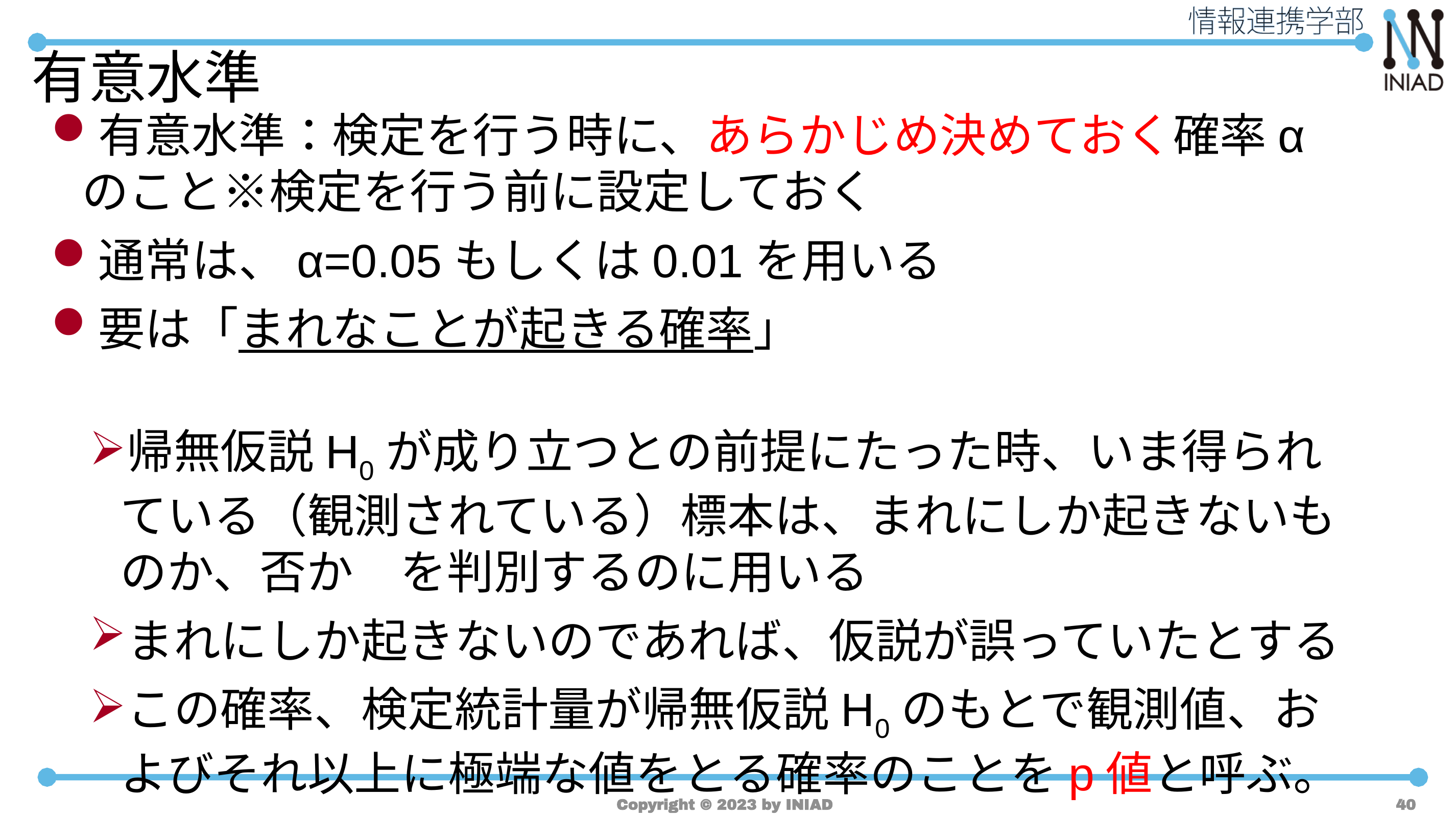

# 有意水準
有意水準：検定を行う時に、あらかじめ決めておく確率αのこと※検定を行う前に設定しておく
通常は、α=0.05もしくは0.01を用いる
要は「まれなことが起きる確率」
帰無仮説H0が成り立つとの前提にたった時、いま得られている（観測されている）標本は、まれにしか起きないものか、否か　を判別するのに用いる
まれにしか起きないのであれば、仮説が誤っていたとする
この確率、検定統計量が帰無仮説H0のもとで観測値、およびそれ以上に極端な値をとる確率のことをp値と呼ぶ。
Copyright © 2023 by INIAD
40